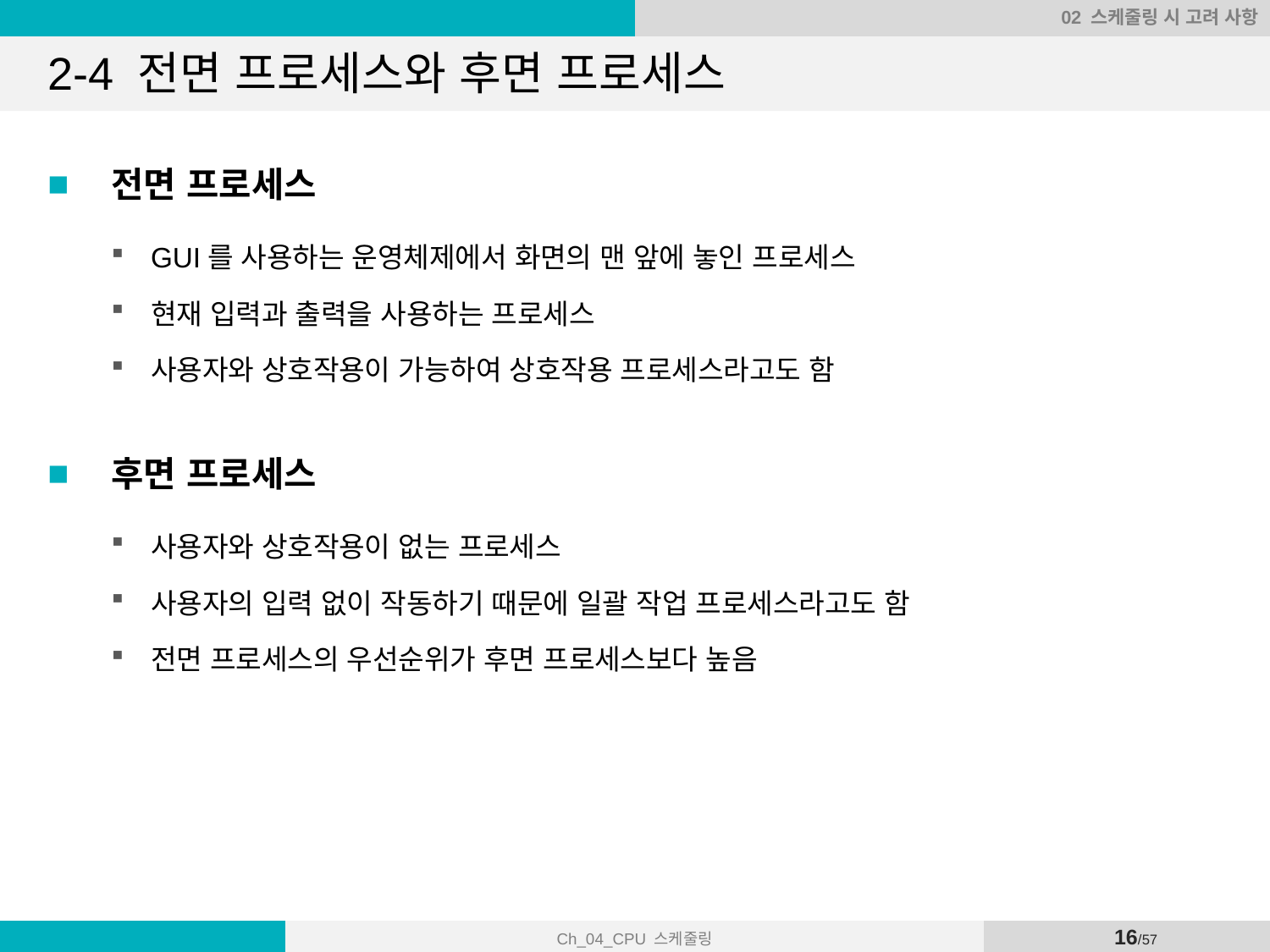

02 스케줄링 시 고려 사항
# 2-4 전면 프로세스와 후면 프로세스
전면 프로세스

GUI를 사용하는 운영체제에서 화면의 맨 앞에 놓인 프로세스
현재 입력과 출력을 사용하는 프로세스
사용자와 상호작용이 가능하여 상호작용 프로세스라고도 함

후면 프로세스

사용자와 상호작용이 없는 프로세스
사용자의 입력 없이 작동하기 때문에 일괄 작업 프로세스라고도 함
전면 프로세스의 우선순위가 후면 프로세스보다 높음